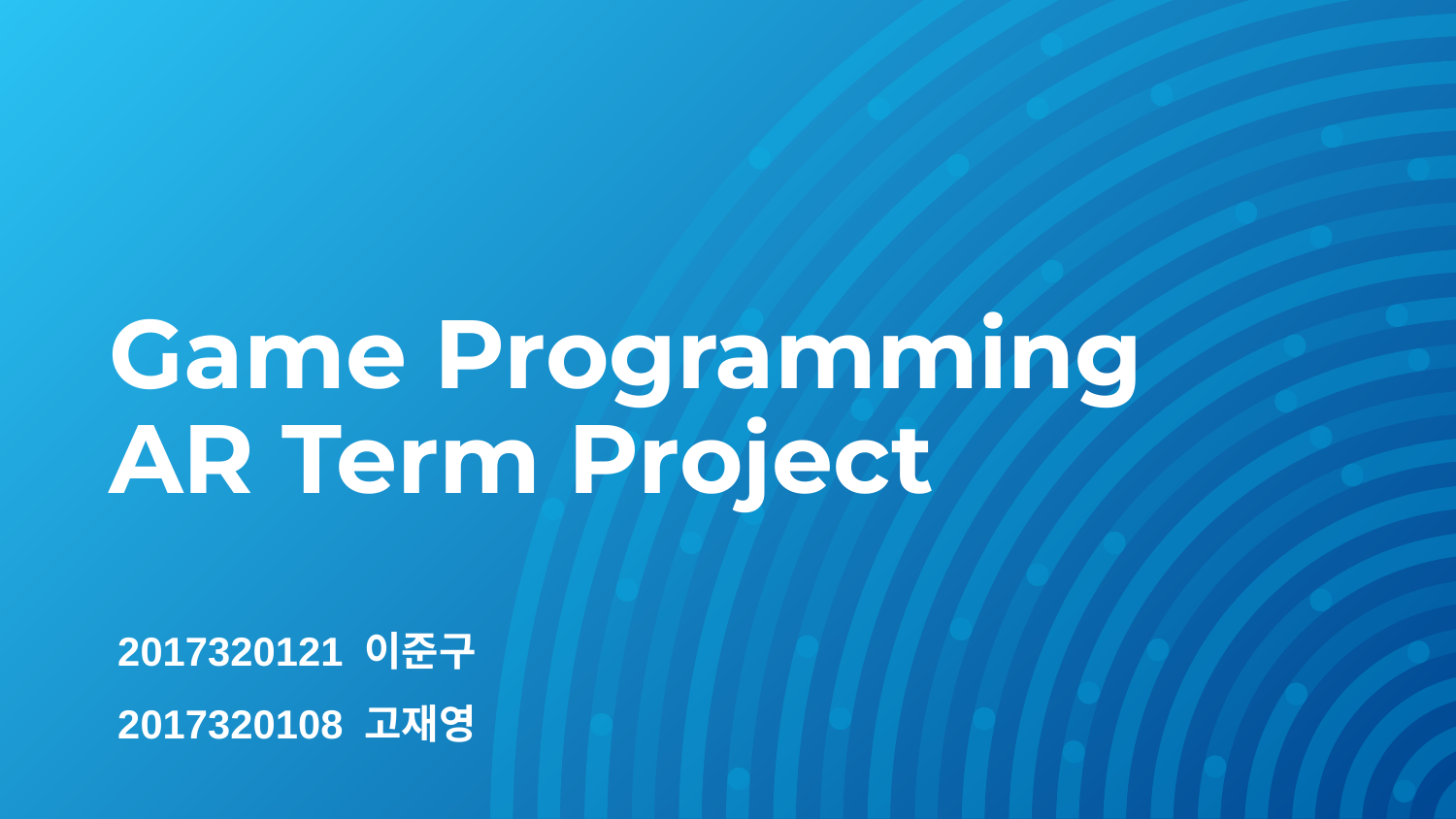

# Game Programming AR Term Project
2017320121 이준구
2017320108 고재영